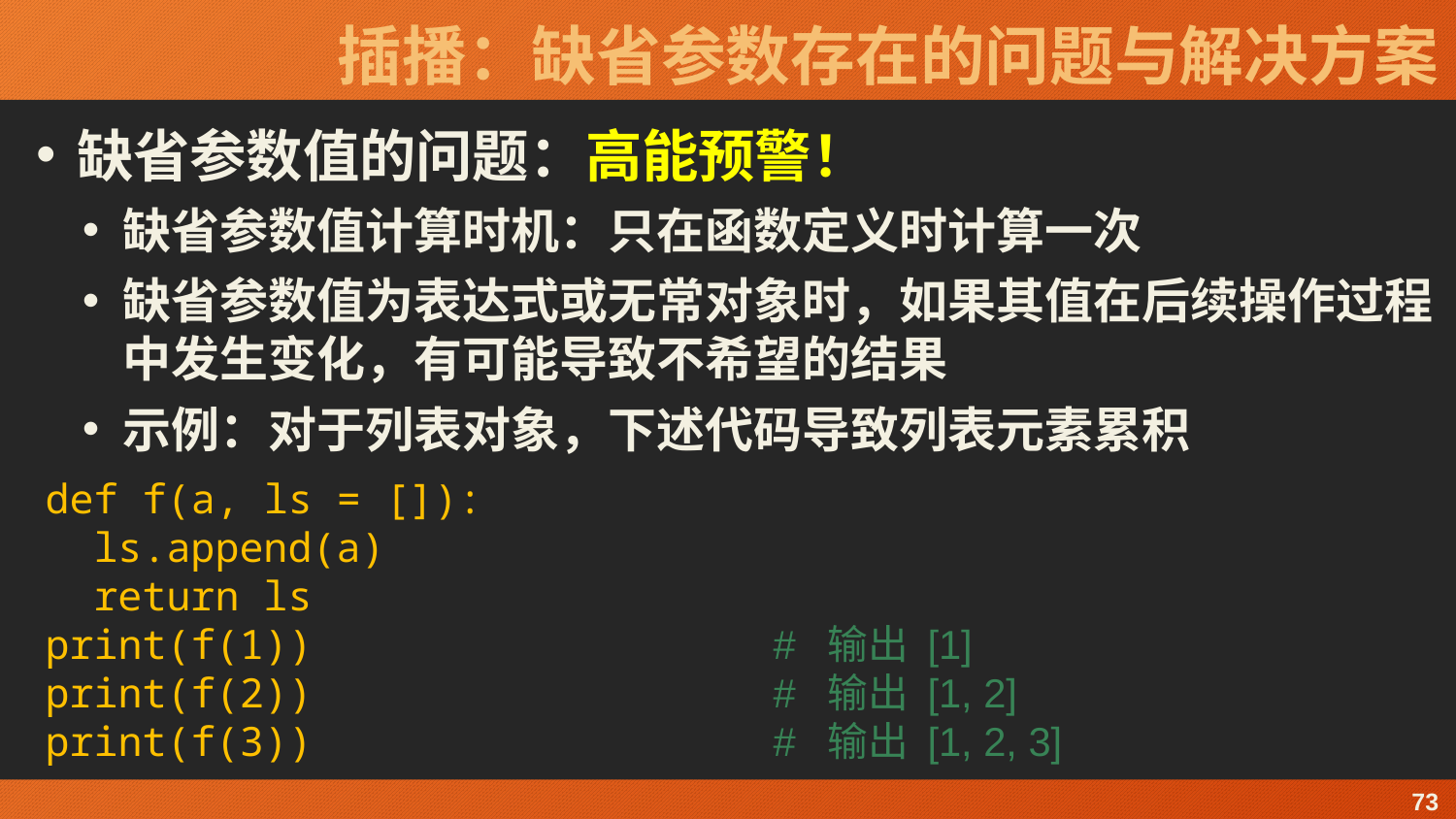

# 插播：缺省参数存在的问题与解决方案
缺省参数值的问题：高能预警！
缺省参数值计算时机：只在函数定义时计算一次
缺省参数值为表达式或无常对象时，如果其值在后续操作过程中发生变化，有可能导致不希望的结果
示例：对于列表对象，下述代码导致列表元素累积
def f(a, ls = []):
  ls.append(a)
  return ls
print(f(1))				#  输出 [1]
print(f(2))				#  输出 [1, 2]
print(f(3))				#  输出 [1, 2, 3]
73